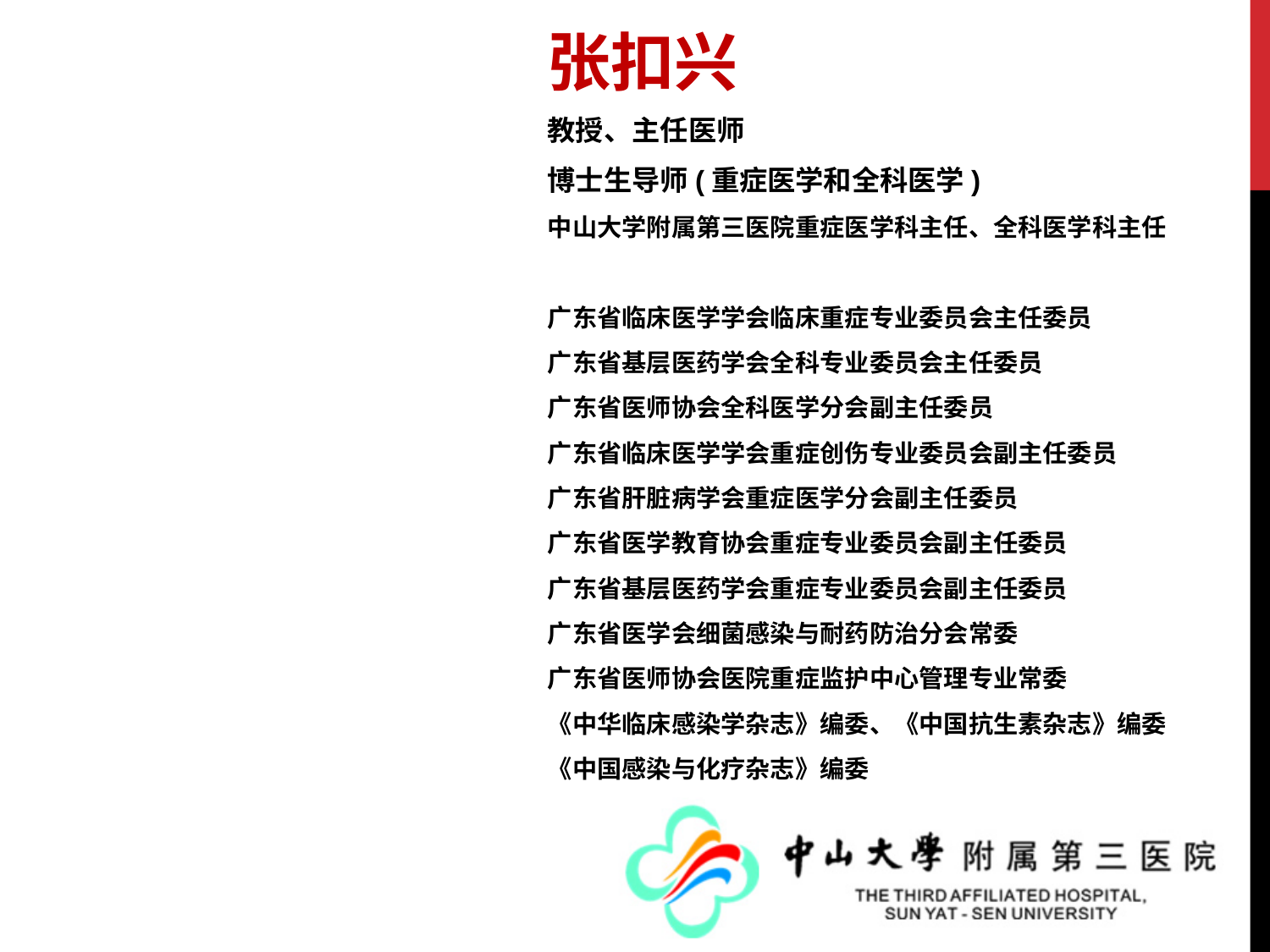

张扣兴
教授、主任医师
博士生导师(重症医学和全科医学)
中山大学附属第三医院重症医学科主任、全科医学科主任

广东省临床医学学会临床重症专业委员会主任委员
广东省基层医药学会全科专业委员会主任委员
广东省医师协会全科医学分会副主任委员
广东省临床医学学会重症创伤专业委员会副主任委员
广东省肝脏病学会重症医学分会副主任委员
广东省医学教育协会重症专业委员会副主任委员
广东省基层医药学会重症专业委员会副主任委员
广东省医学会细菌感染与耐药防治分会常委
广东省医师协会医院重症监护中心管理专业常委
《中华临床感染学杂志》编委、《中国抗生素杂志》编委
《中国感染与化疗杂志》编委